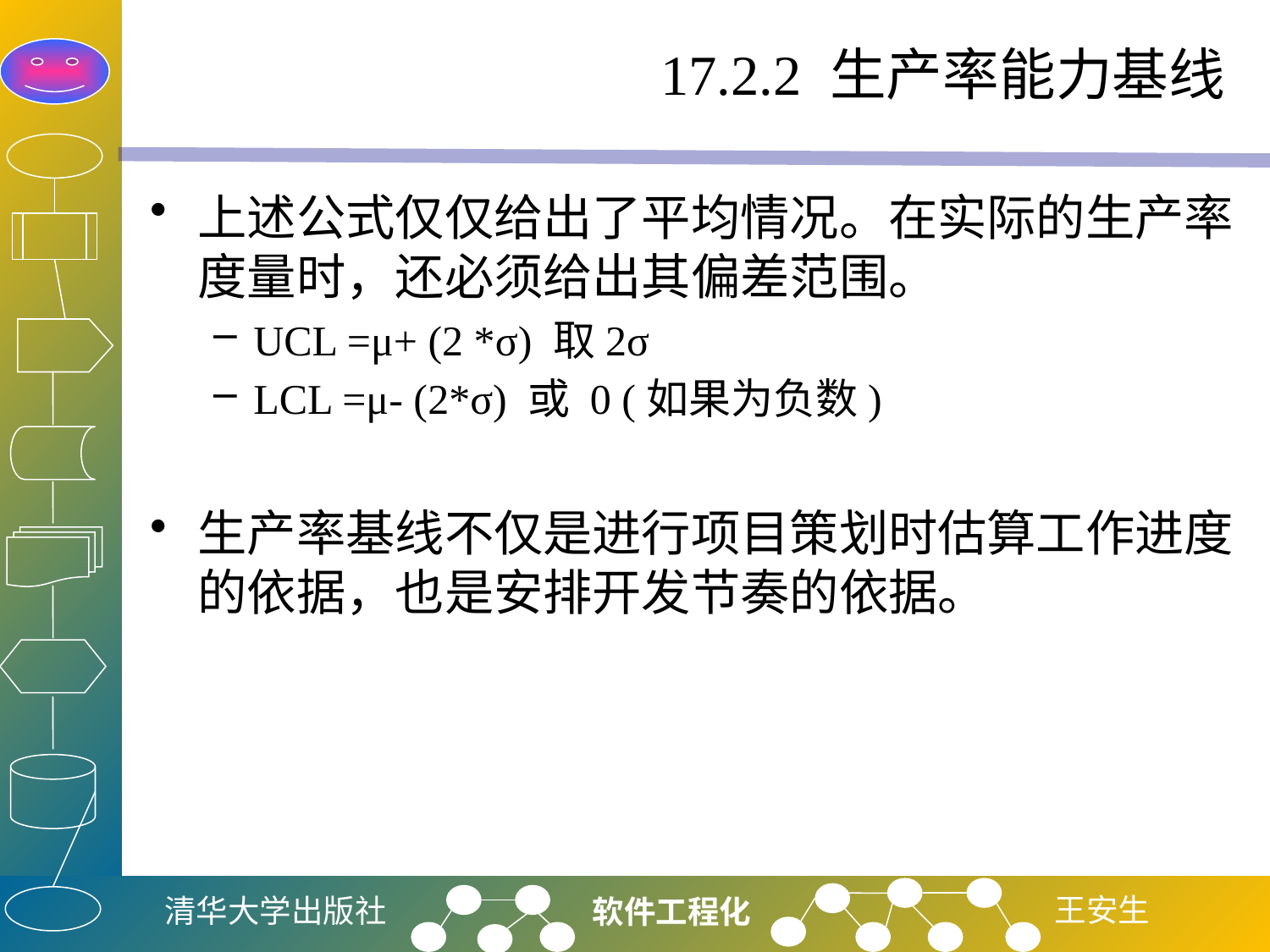

# 17.2.2 生产率能力基线
上述公式仅仅给出了平均情况。在实际的生产率度量时，还必须给出其偏差范围。
UCL =μ+ (2 *σ) 取2σ
LCL =μ- (2*σ) 或 0 (如果为负数)

生产率基线不仅是进行项目策划时估算工作进度的依据，也是安排开发节奏的依据。